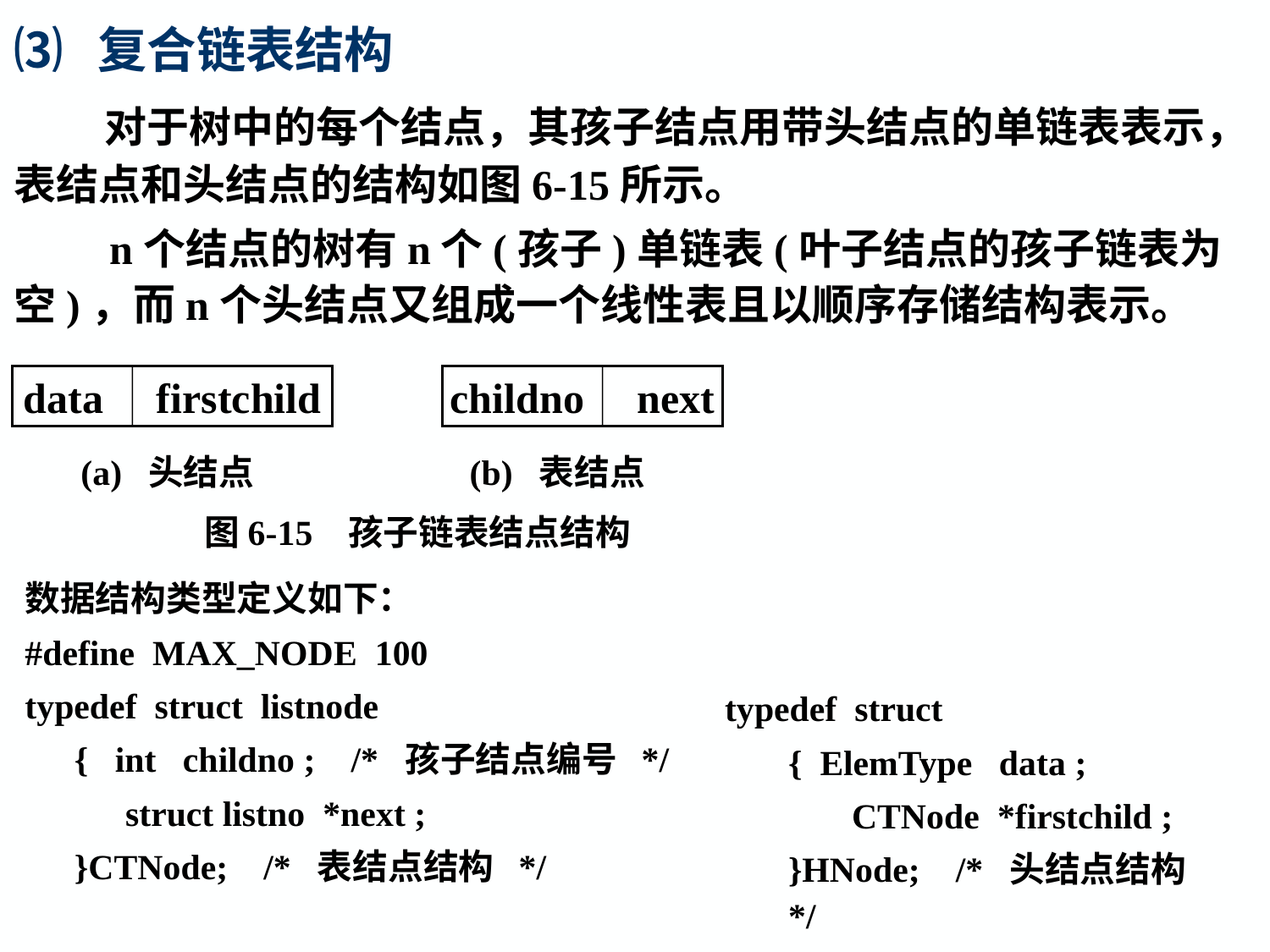

⑶  复合链表结构
       对于树中的每个结点，其孩子结点用带头结点的单链表表示，表结点和头结点的结构如图6-15所示。
         n个结点的树有n个(孩子)单链表(叶子结点的孩子链表为空)，而n个头结点又组成一个线性表且以顺序存储结构表示。
data     firstchild

(a)  头结点
childno     next

(b)  表结点
图6-15   孩子链表结点结构
数据结构类型定义如下：
#define  MAX_NODE  100
typedef  struct  listnode
{   int   childno ;    /*  孩子结点编号  */
struct listno  *next ;
}CTNode;    /*  表结点结构  */
typedef  struct
{  ElemType   data ;
CTNode  *firstchild ;
}HNode;    /*  头结点结构  */